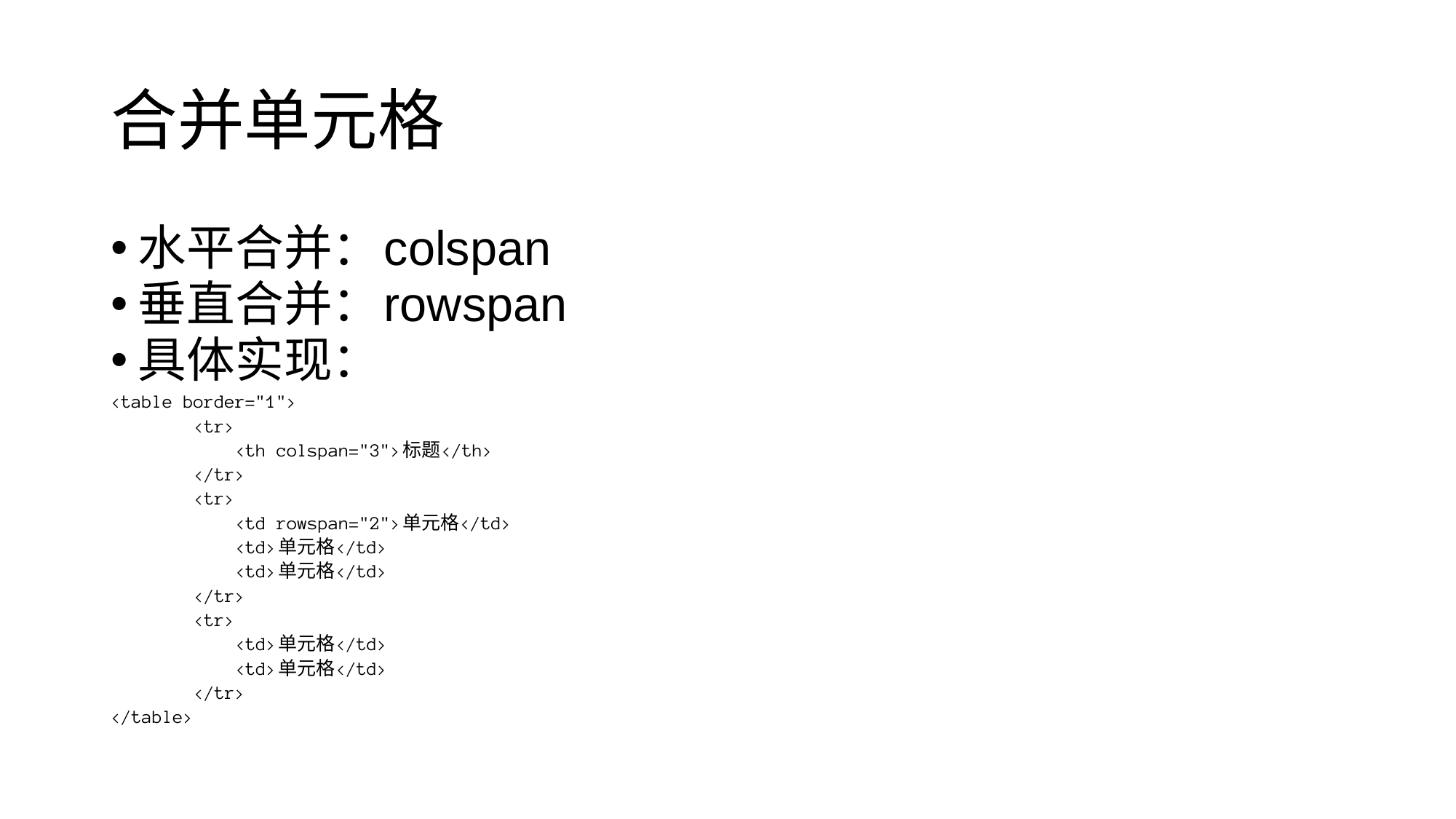

# 合并单元格
水平合并：colspan
垂直合并：rowspan
具体实现：
<table border="1">
        <tr>
            <th colspan="3">标题</th>
        </tr>
        <tr>
            <td rowspan="2">单元格</td>
            <td>单元格</td>
            <td>单元格</td>
        </tr>
        <tr>
            <td>单元格</td>
            <td>单元格</td>
        </tr>
</table>